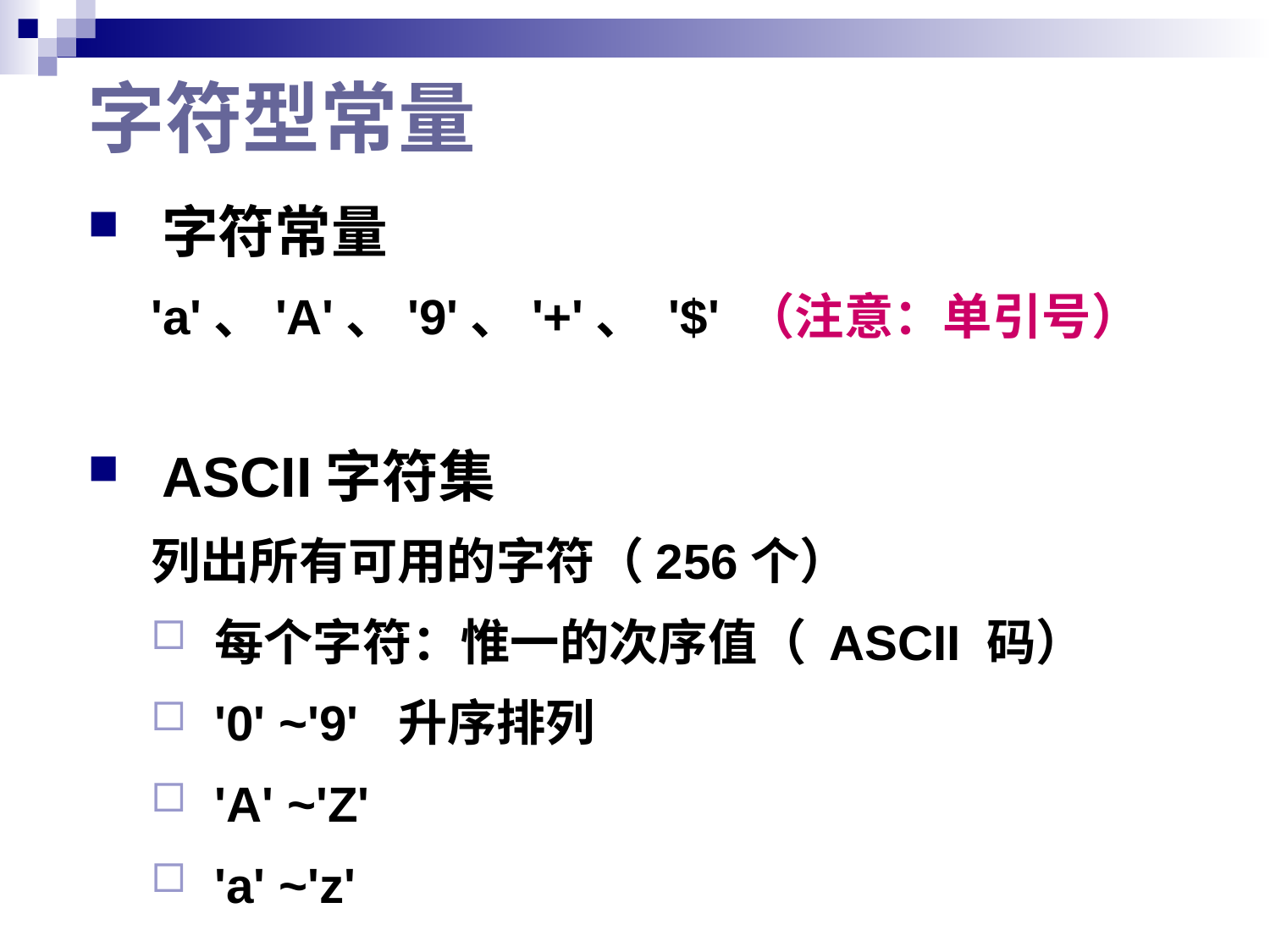

字符型常量
字符常量
'a'、'A'、'9'、'+'、 '$' （注意：单引号）
ASCII字符集
列出所有可用的字符（256个）
每个字符：惟一的次序值（ ASCII 码）
'0' ~'9'  升序排列
'A' ~'Z'
'a' ~'z'